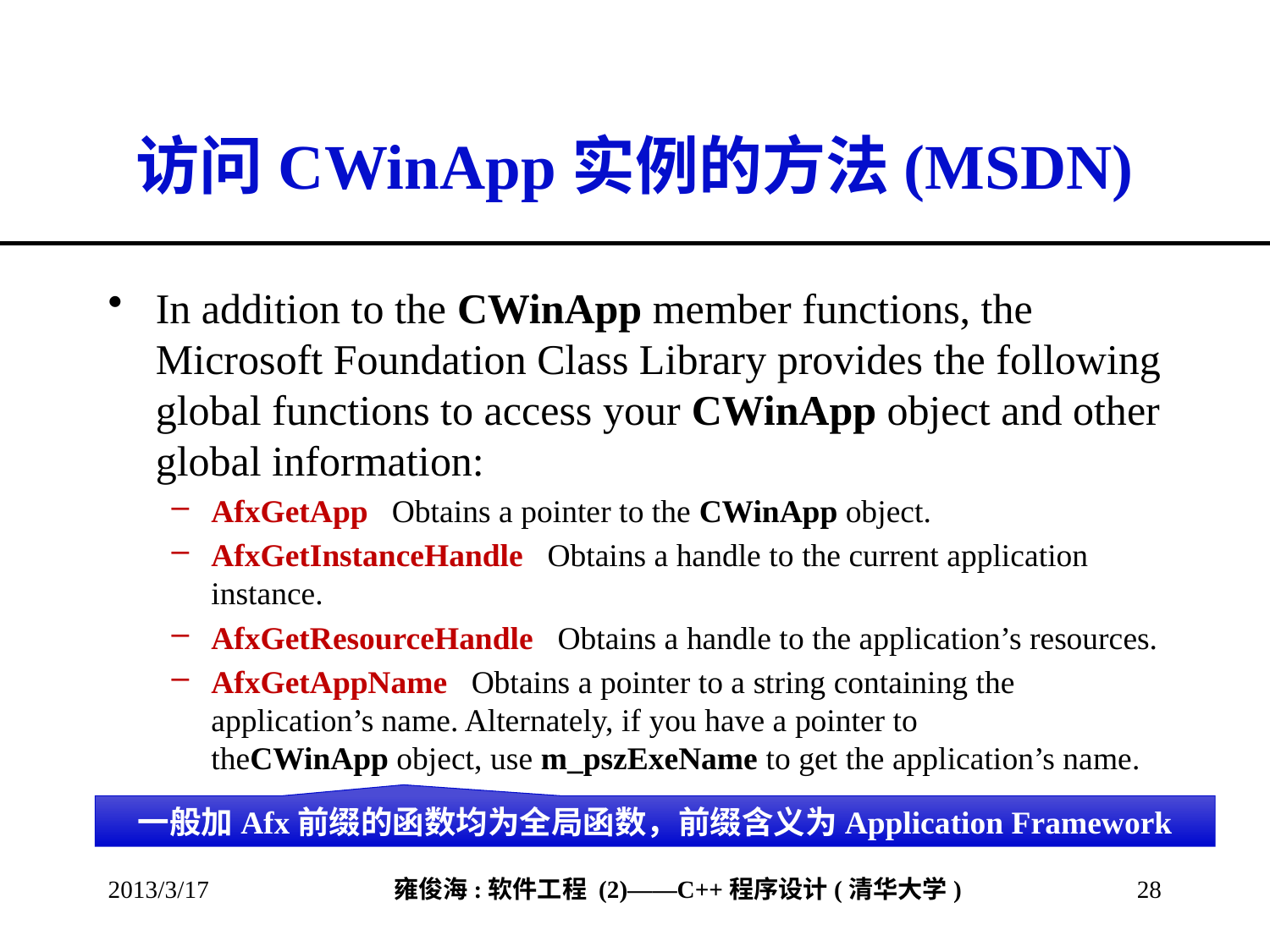

# 访问CWinApp实例的方法(MSDN)
In addition to the CWinApp member functions, the Microsoft Foundation Class Library provides the following global functions to access your CWinApp object and other global information:
AfxGetApp   Obtains a pointer to the CWinApp object.
AfxGetInstanceHandle   Obtains a handle to the current application instance.
AfxGetResourceHandle   Obtains a handle to the application’s resources.
AfxGetAppName   Obtains a pointer to a string containing the application’s name. Alternately, if you have a pointer to theCWinApp object, use m_pszExeName to get the application’s name.

一般加Afx前缀的函数均为全局函数，前缀含义为Application Framework
2013/3/17
28